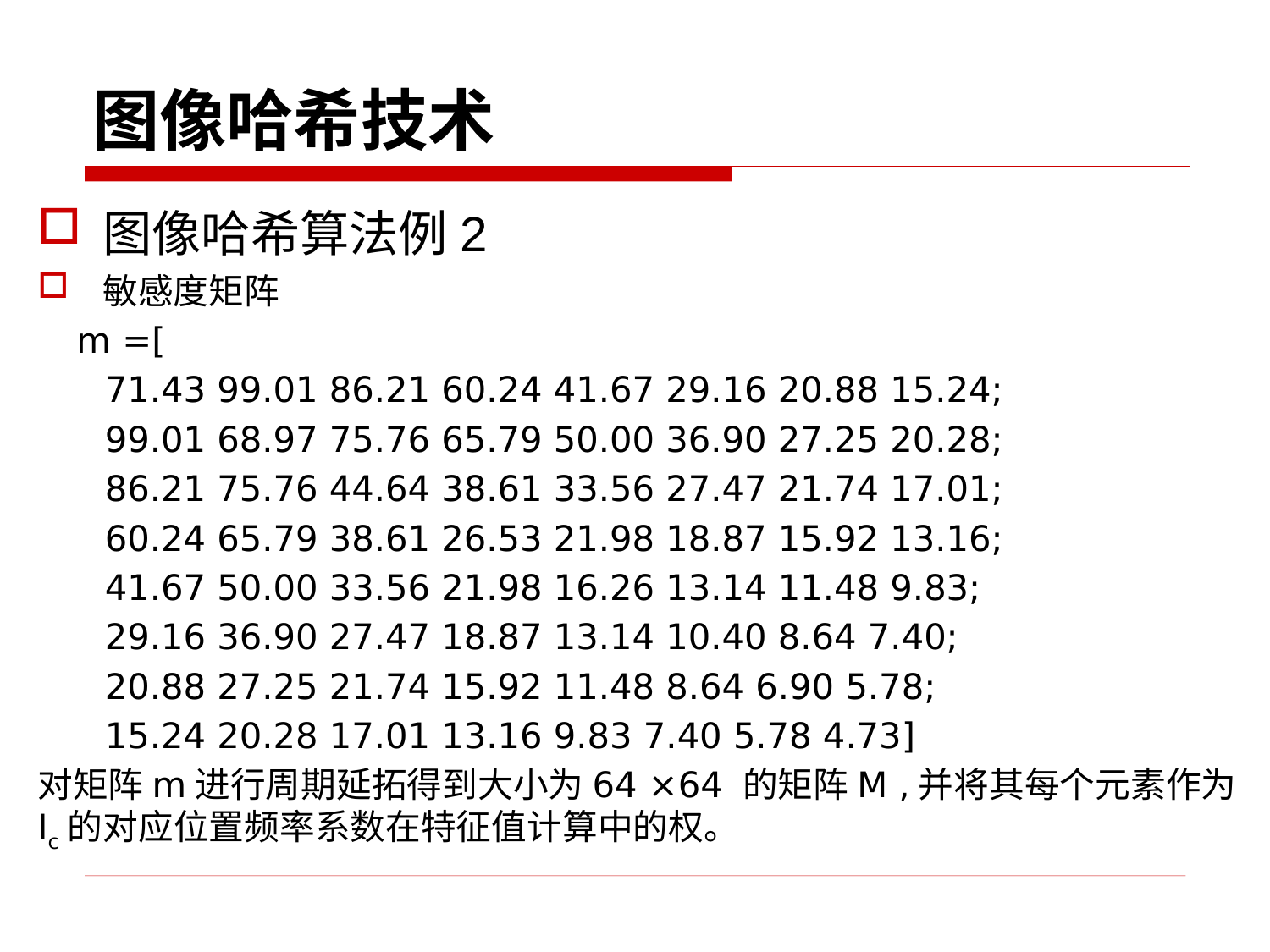

图像哈希技术
图像哈希算法例2
敏感度矩阵
    m =[
      71.43 99.01 86.21 60.24 41.67 29.16 20.88 15.24;
      99.01 68.97 75.76 65.79 50.00 36.90 27.25 20.28;
      86.21 75.76 44.64 38.61 33.56 27.47 21.74 17.01;
      60.24 65.79 38.61 26.53 21.98 18.87 15.92 13.16;
      41.67 50.00 33.56 21.98 16.26 13.14 11.48 9.83;
      29.16 36.90 27.47 18.87 13.14 10.40 8.64 7.40;
      20.88 27.25 21.74 15.92 11.48 8.64 6.90 5.78;
      15.24 20.28 17.01 13.16 9.83 7.40 5.78 4.73]
对矩阵m进行周期延拓得到大小为64 ×64 的矩阵M ,并将其每个元素作为Ic的对应位置频率系数在特征值计算中的权。